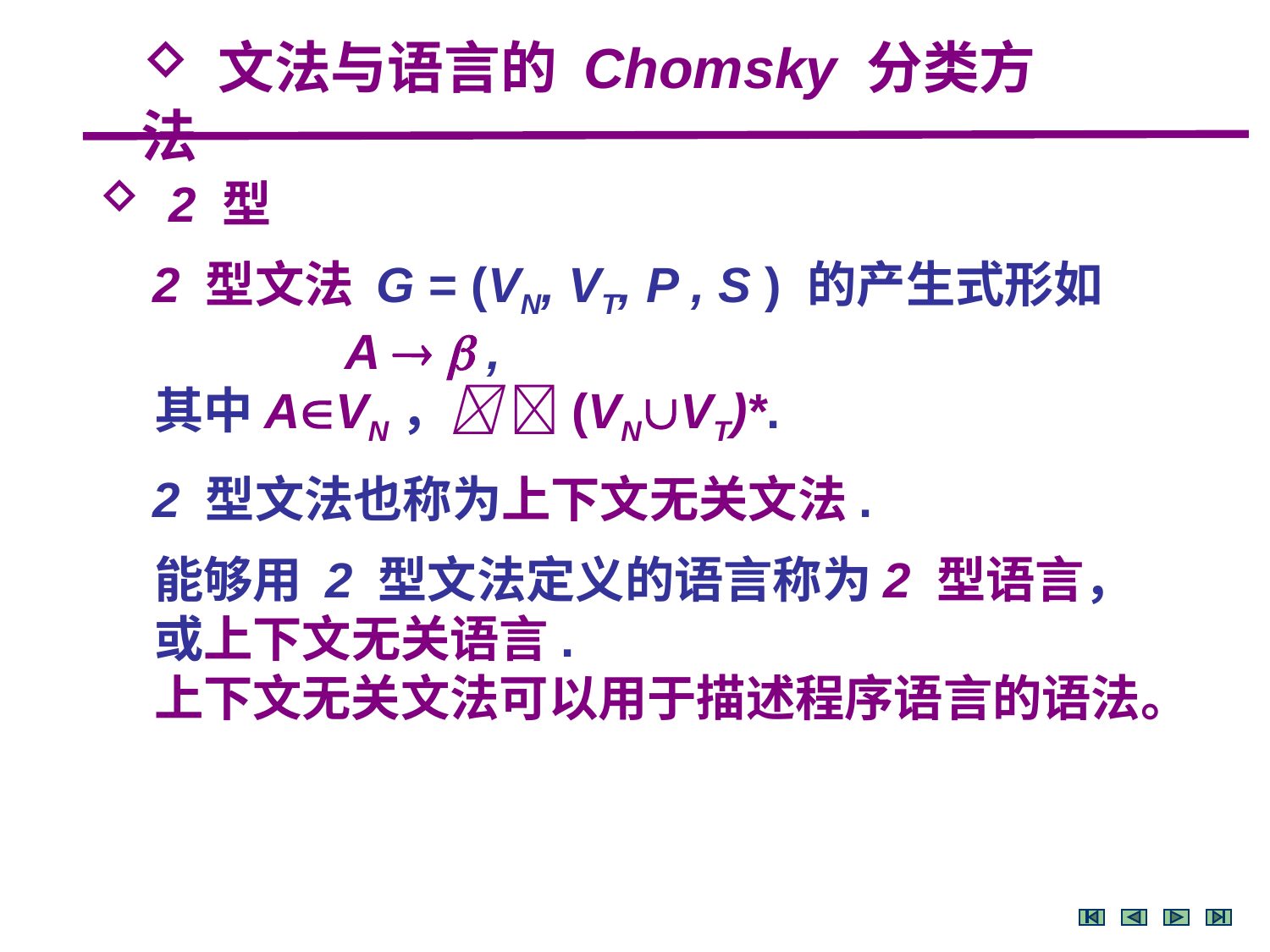

文法与语言的 Chomsky 分类方法
  2 型

    2 型文法 G = (VN, VT, P , S ) 的产生式形如
                  A → β ,
    其中A∈VN，β ∈(VN∪VT)*.

    2 型文法也称为上下文无关文法.

    能够用 2 型文法定义的语言称为2 型语言，
    或上下文无关语言.
    上下文无关文法可以用于描述程序语言的语法。